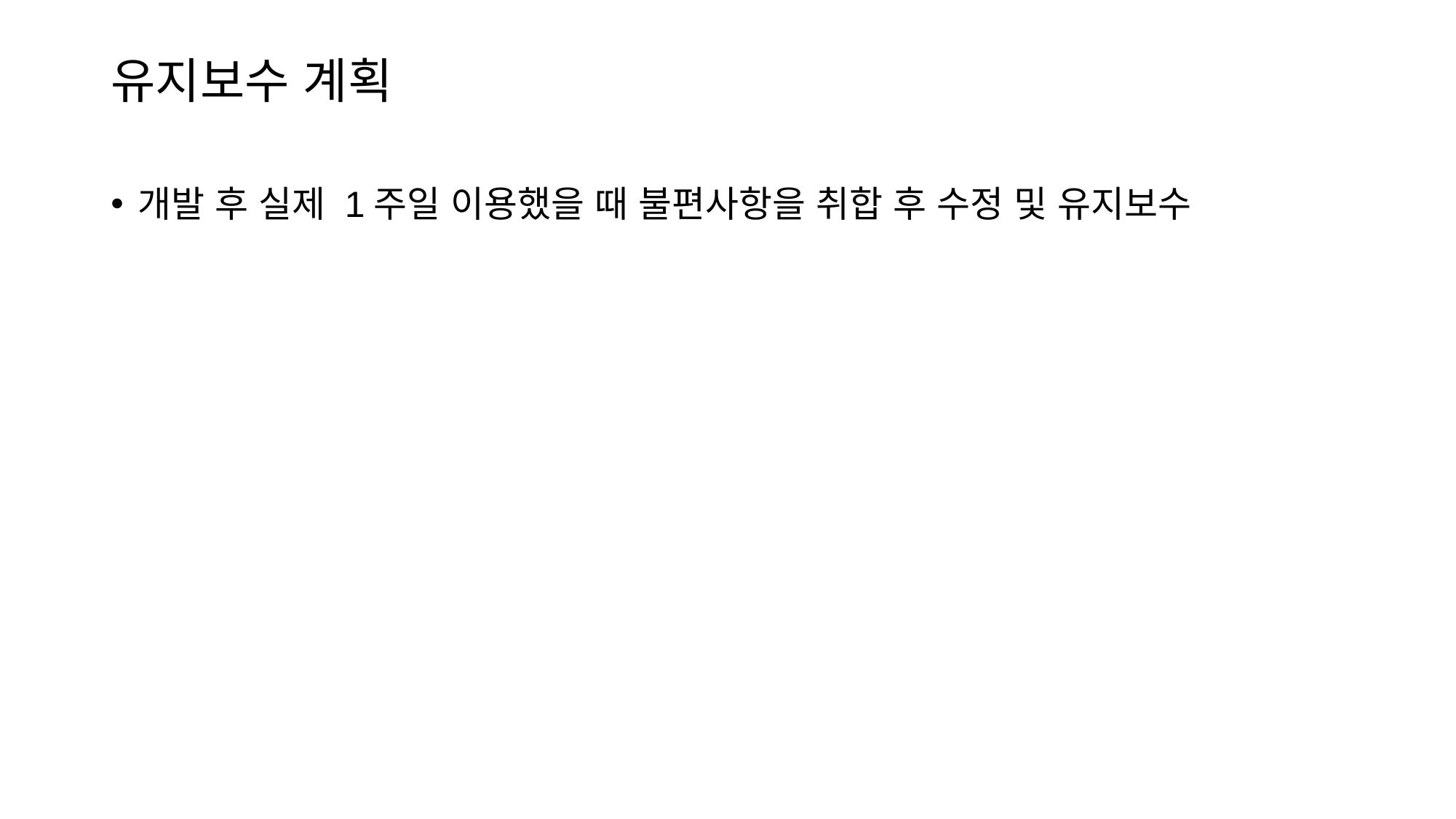

유지보수 계획

개발 후 실제 1주일 이용했을 때 불편사항을 취합 후 수정 및 유지보수